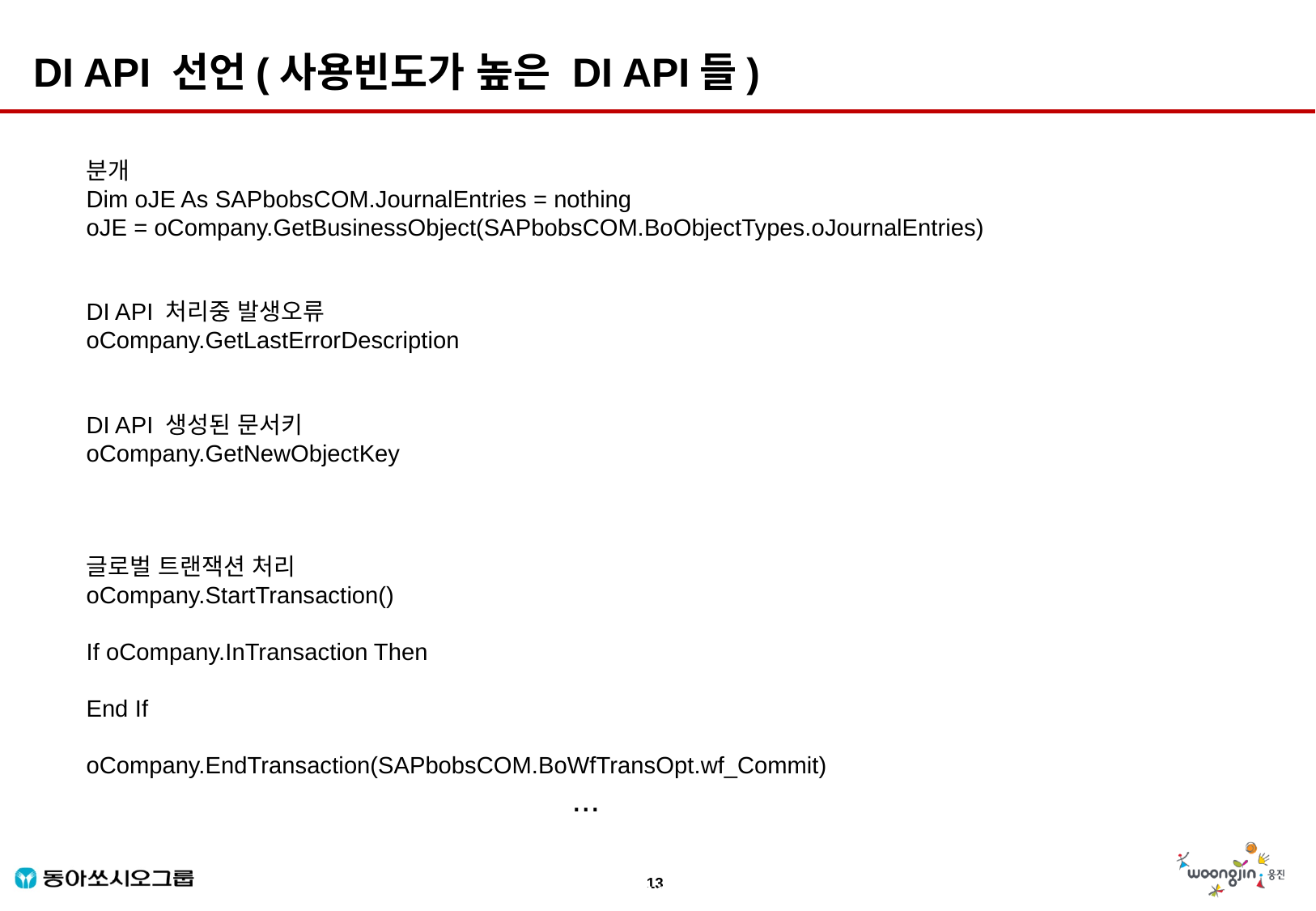

DI API 선언(사용빈도가 높은 DI API들)
분개
Dim oJE As SAPbobsCOM.JournalEntries = nothing
oJE = oCompany.GetBusinessObject(SAPbobsCOM.BoObjectTypes.oJournalEntries)

DI API 처리중 발생오류
oCompany.GetLastErrorDescription

DI API 생성된 문서키
oCompany.GetNewObjectKey

글로벌 트랜잭션 처리
oCompany.StartTransaction()

If oCompany.InTransaction Then

End If

oCompany.EndTransaction(SAPbobsCOM.BoWfTransOpt.wf_Commit)
...